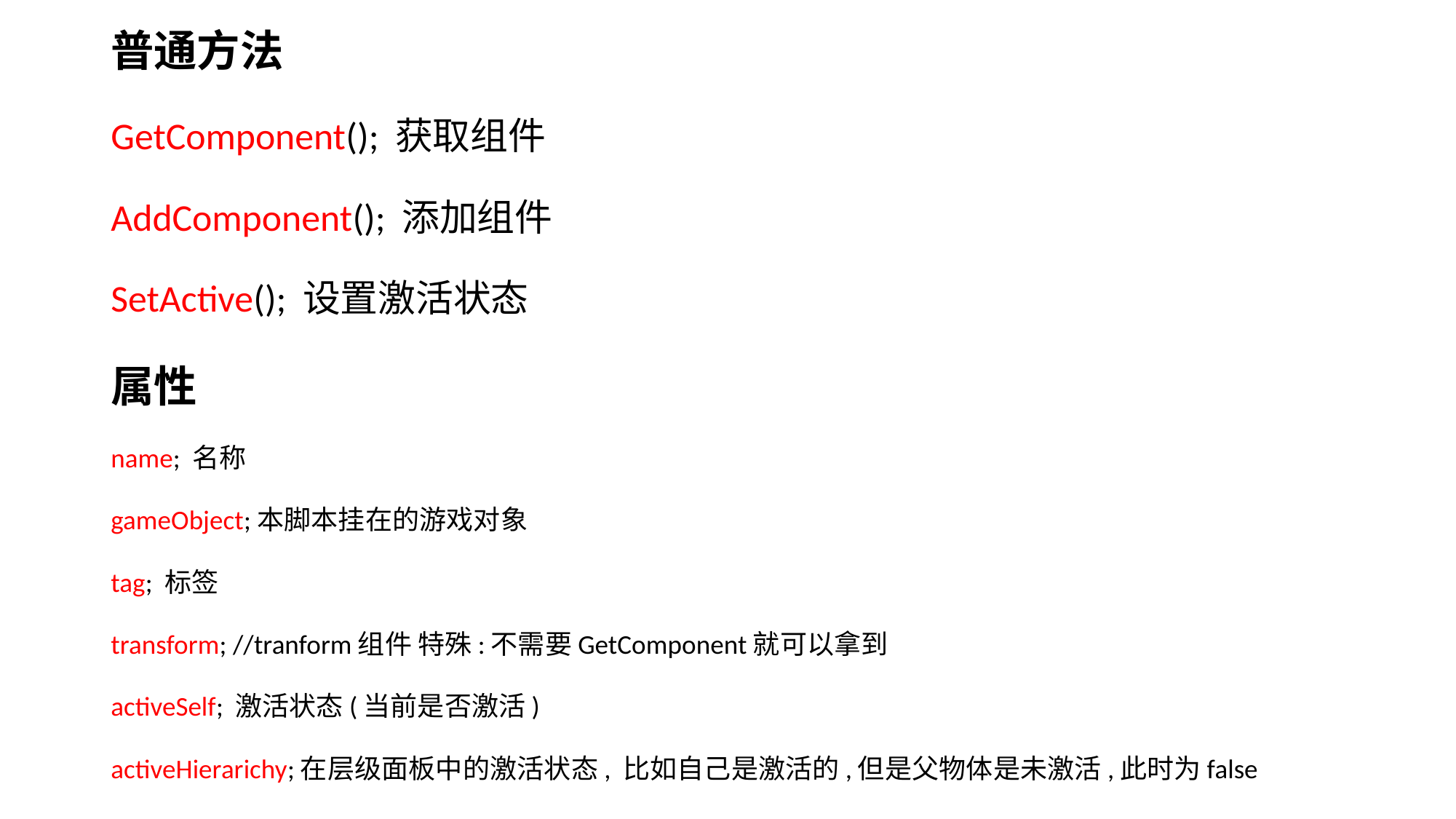

普通方法
GetComponent(); 获取组件
AddComponent(); 添加组件
SetActive(); 设置激活状态
属性
name; 名称
gameObject;本脚本挂在的游戏对象
tag; 标签
transform; //tranform组件 特殊:不需要GetComponent就可以拿到
activeSelf; 激活状态(当前是否激活)
activeHierarichy;在层级面板中的激活状态, 比如自己是激活的,但是父物体是未激活,此时为false